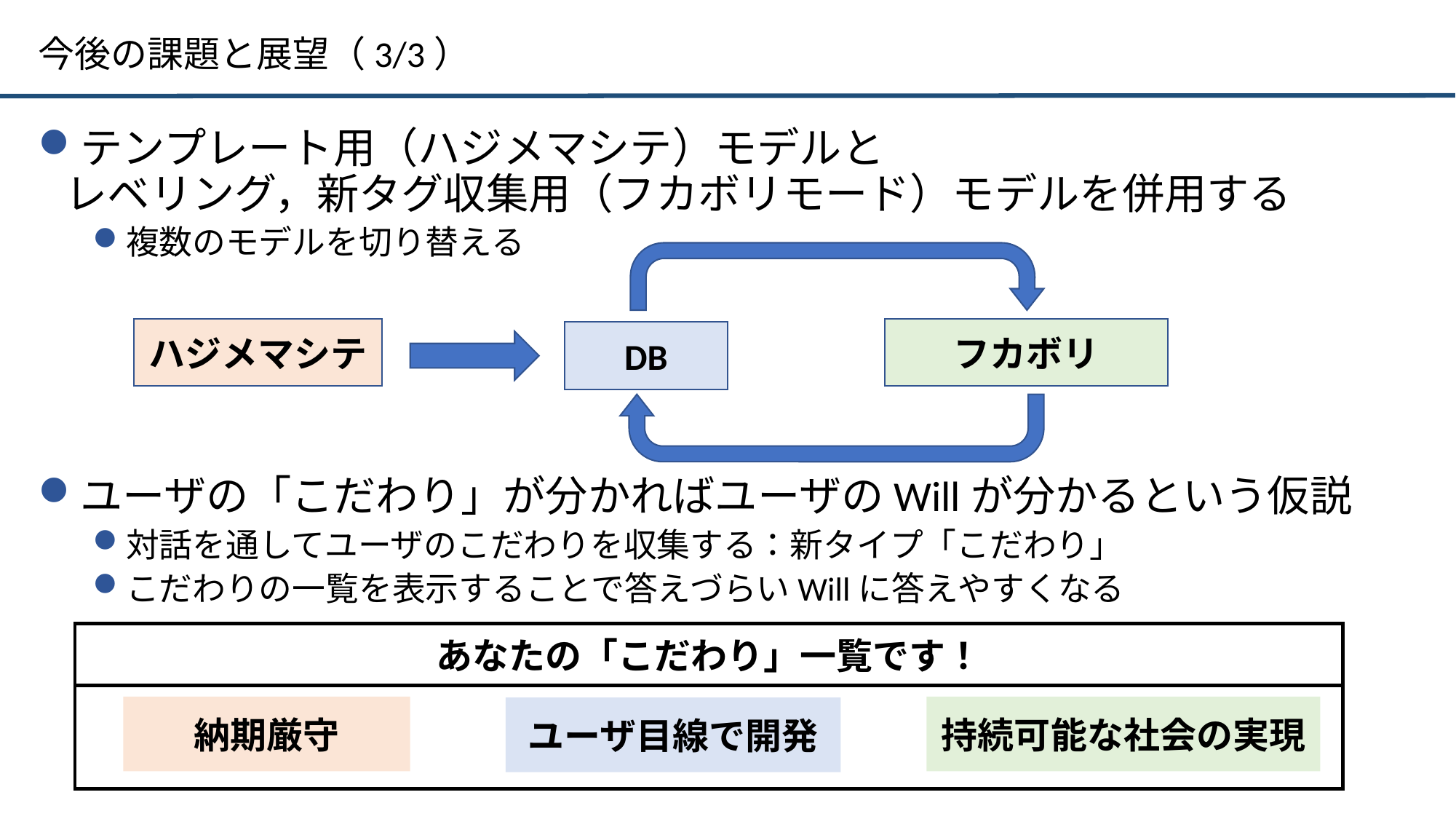

# 今後の課題と展望（3/3）
テンプレート用（ハジメマシテ）モデルと
レベリング，新タグ収集用（フカボリモード）モデルを併用する
複数のモデルを切り替える

ハジメマシテ
フカボリ
DB

ユーザの「こだわり」が分かればユーザのWillが分かるという仮説
対話を通してユーザのこだわりを収集する：新タイプ「こだわり」
こだわりの一覧を表示することで答えづらいWillに答えやすくなる

あなたの「こだわり」一覧です！
持続可能な社会の実現
納期厳守
ユーザ目線で開発